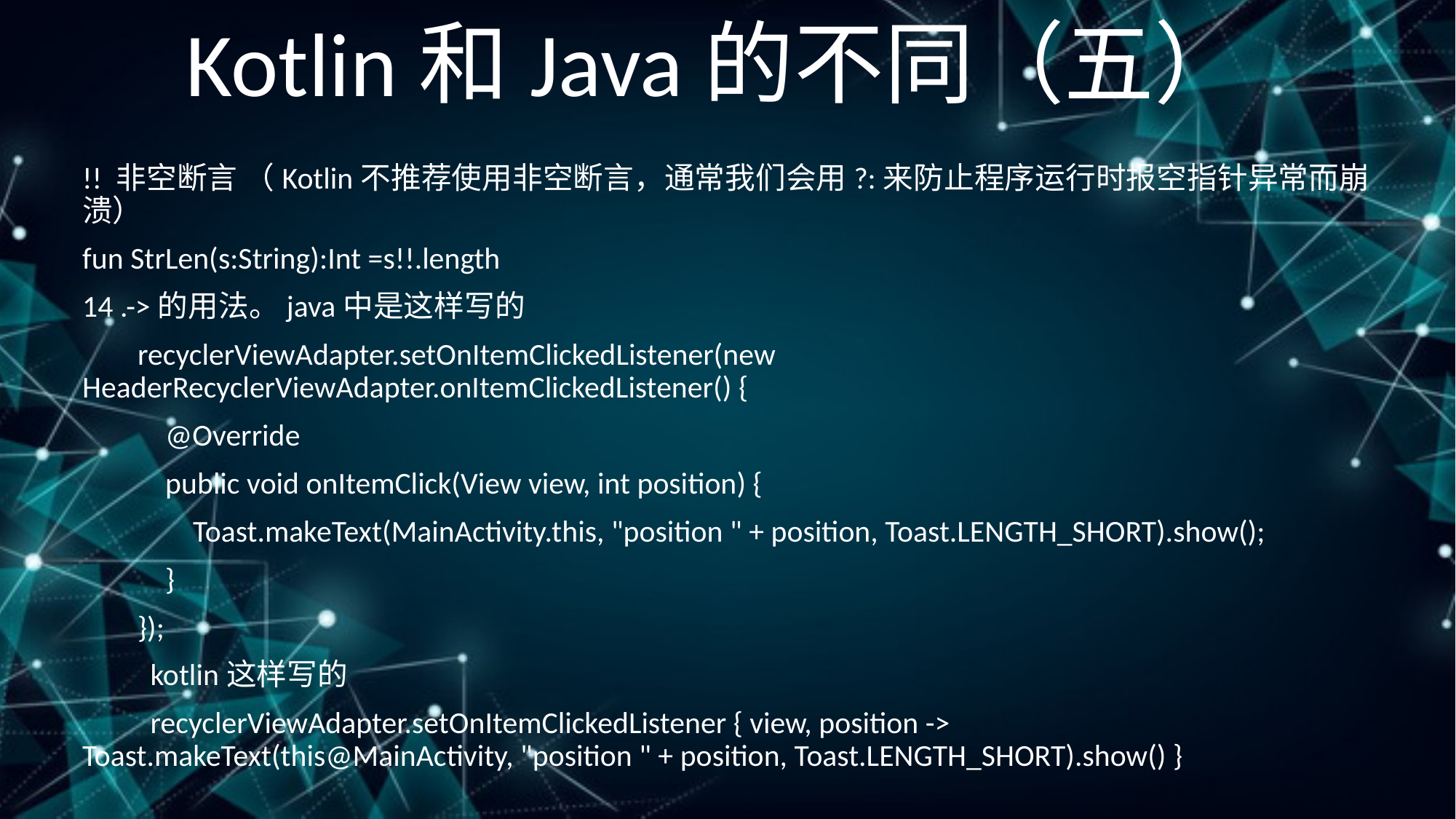

# Kotlin和Java的不同（五）
!! 非空断言 （Kotlin不推荐使用非空断言，通常我们会用?:来防止程序运行时报空指针异常而崩溃）
fun StrLen(s:String):Int =s!!.length
14 .->的用法。java中是这样写的
        recyclerViewAdapter.setOnItemClickedListener(new HeaderRecyclerViewAdapter.onItemClickedListener() {
            @Override
            public void onItemClick(View view, int position) {
                Toast.makeText(MainActivity.this, "position " + position, Toast.LENGTH_SHORT).show();
            }
        });
　　kotlin这样写的
　　recyclerViewAdapter.setOnItemClickedListener { view, position -> Toast.makeText(this@MainActivity, "position " + position, Toast.LENGTH_SHORT).show() }